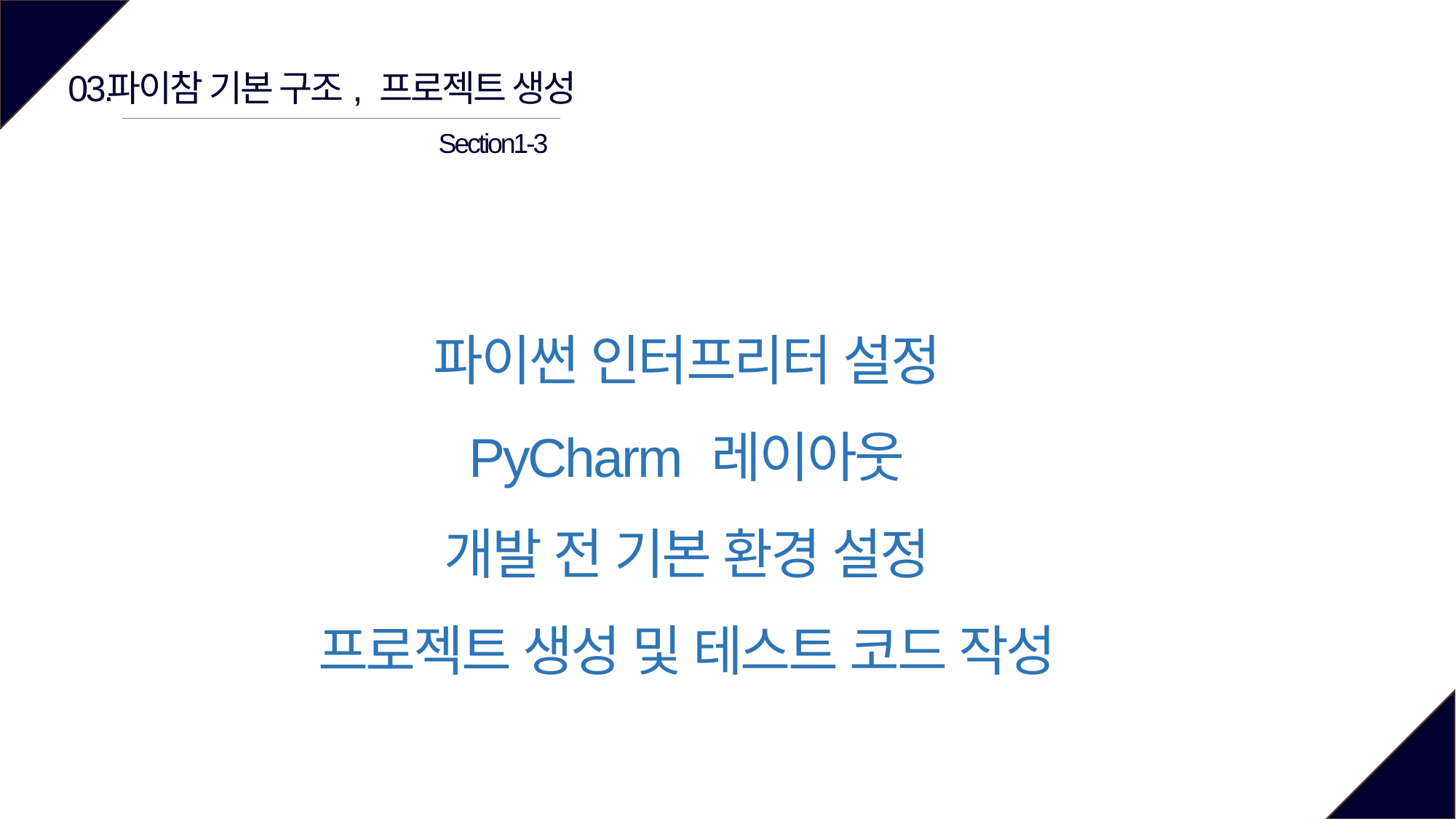

03.
파이참 기본 구조, 프로젝트 생성
Section1-3
파이썬 인터프리터 설정
PyCharm 레이아웃
개발 전 기본 환경 설정
프로젝트 생성 및 테스트 코드 작성